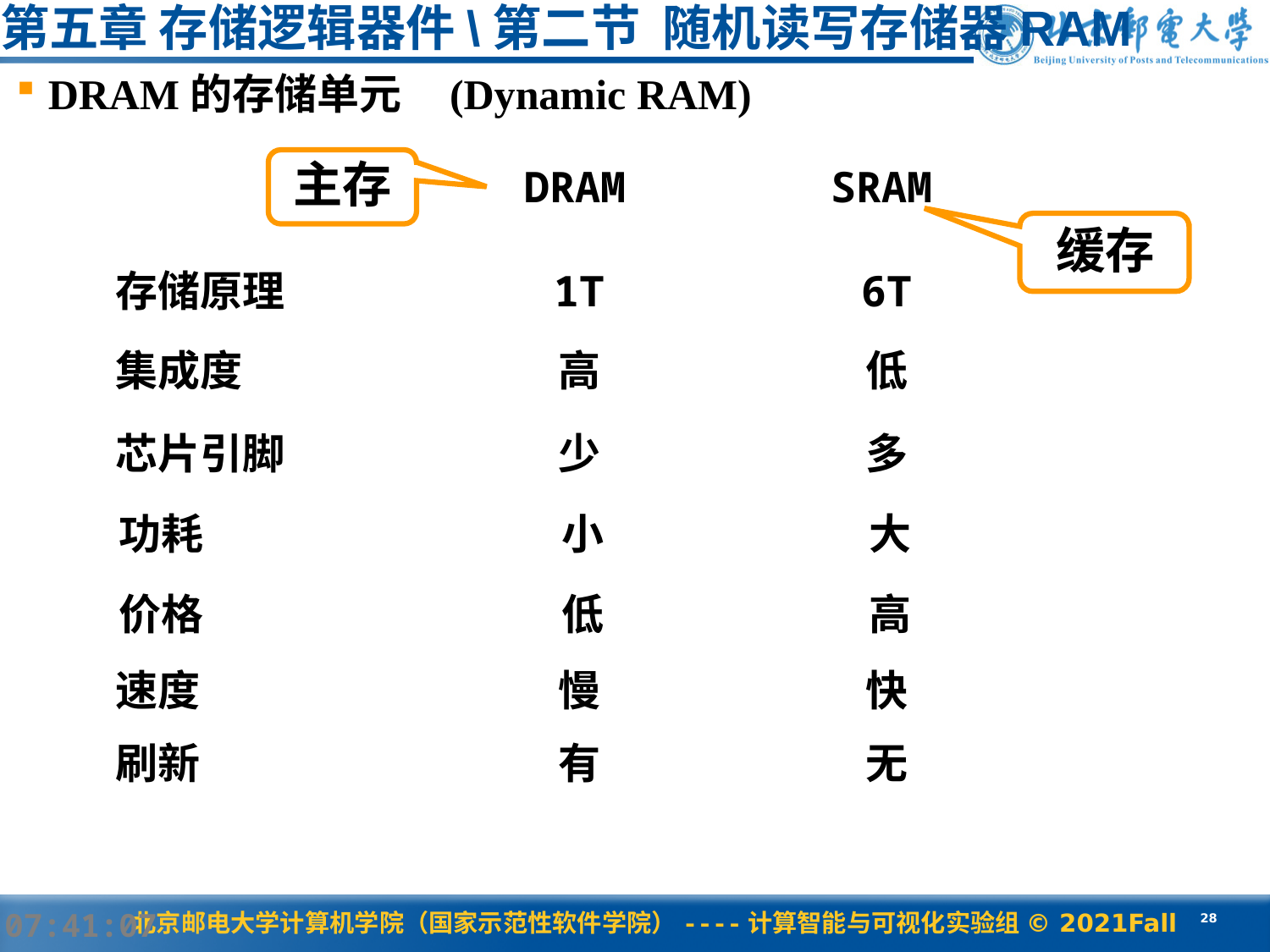

# 第五章 存储逻辑器件\第二节  随机读写存储器RAM
DRAM的存储单元    (Dynamic RAM)

主存

DRAM
SRAM

缓存
存储原理
1T
6T
集成度
高
低
芯片引脚
少
多
DRAM 和SRAM
功耗
小
大
价格
低
高
速度
慢
快
刷新
有
无